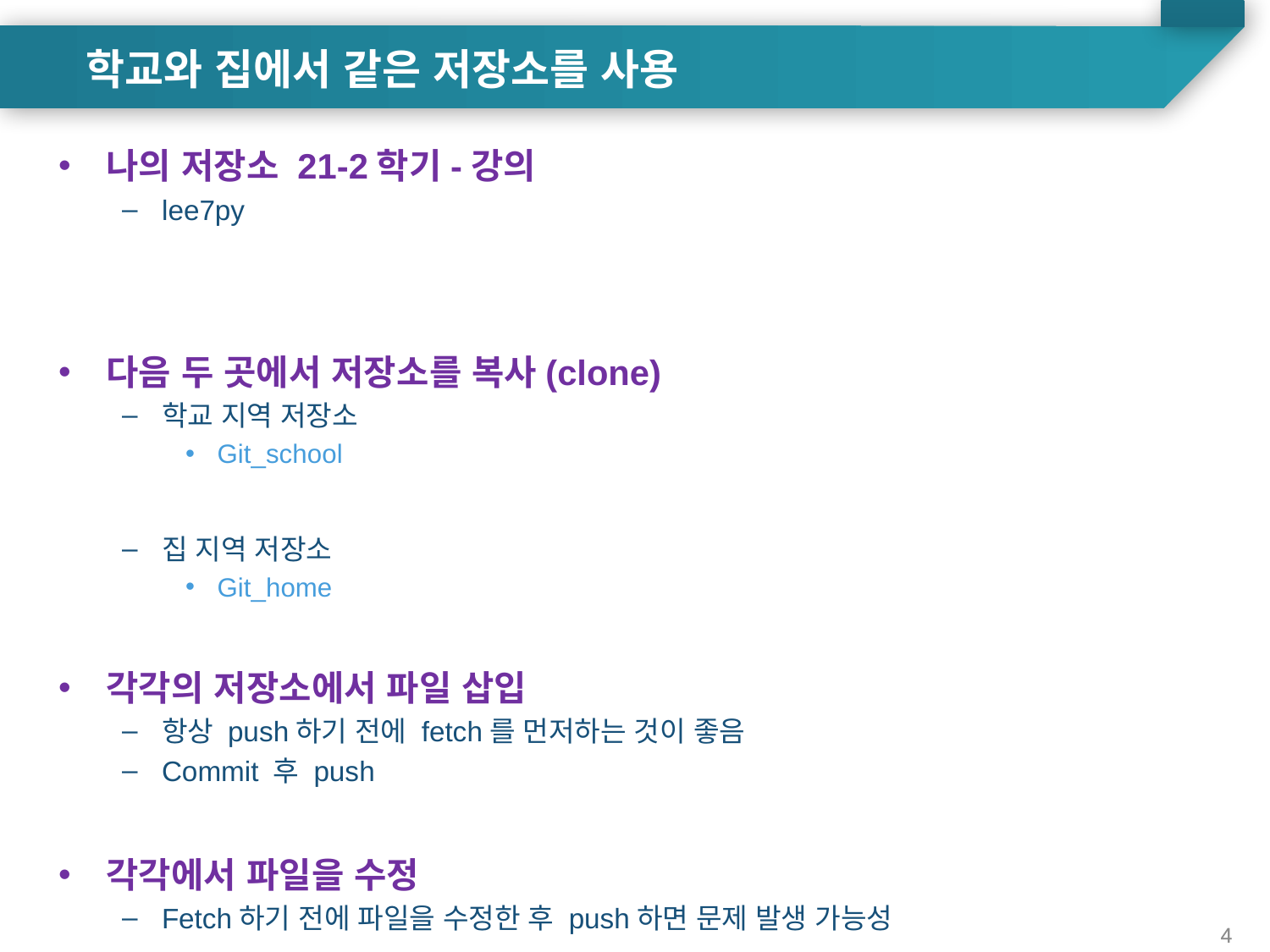

학교와 집에서 같은 저장소를 사용
나의 저장소 21-2학기-강의
lee7py

다음 두 곳에서 저장소를 복사(clone)
학교 지역 저장소
Git_school

집 지역 저장소
Git_home

각각의 저장소에서 파일 삽입
항상 push하기 전에 fetch를 먼저하는 것이 좋음
Commit 후 push

각각에서 파일을 수정
Fetch하기 전에 파일을 수정한 후 push하면 문제 발생 가능성
4